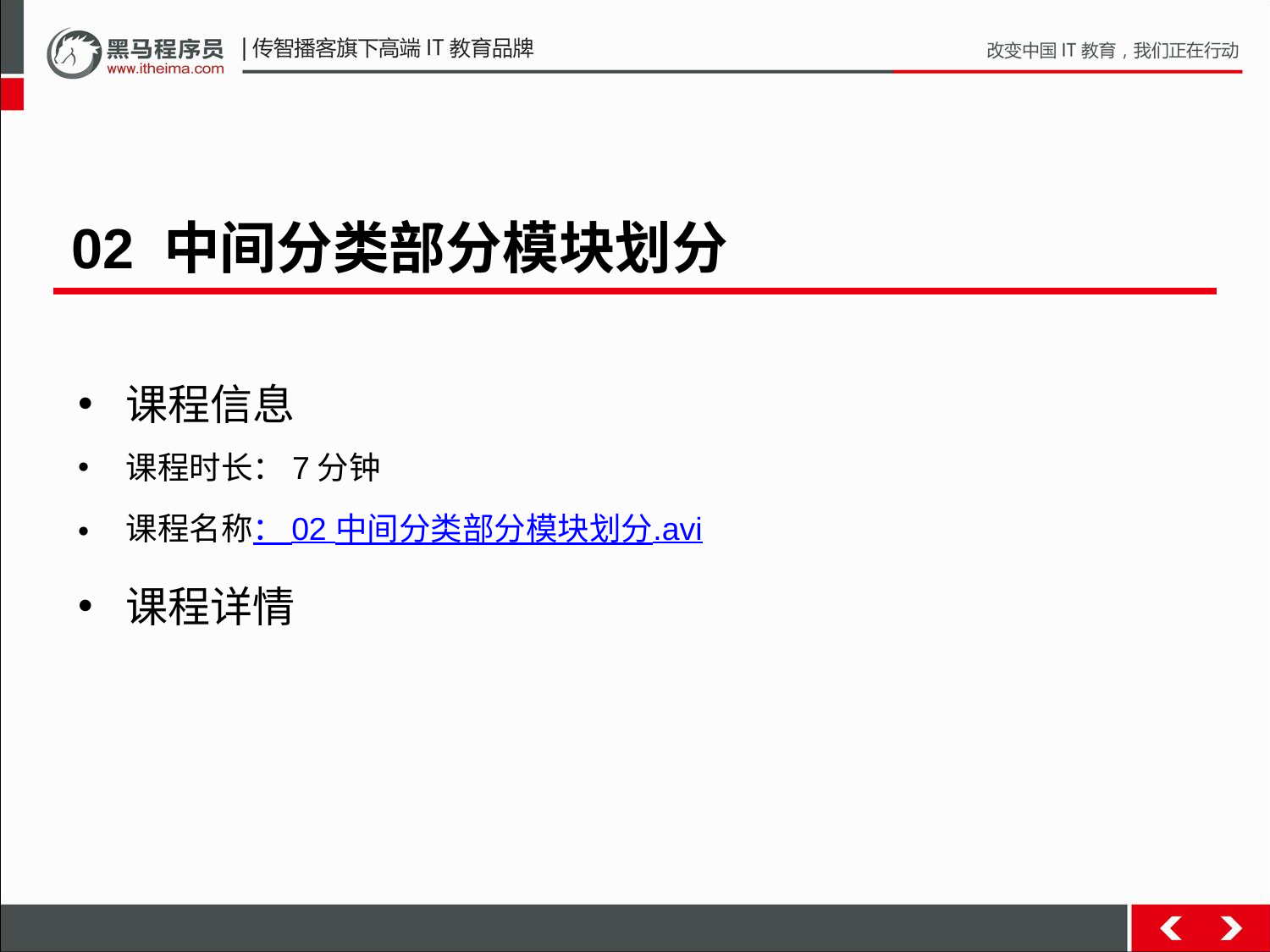

02 中间分类部分模块划分
课程信息
课程时长：7分钟
课程名称： 02 中间分类部分模块划分.avi
课程详情